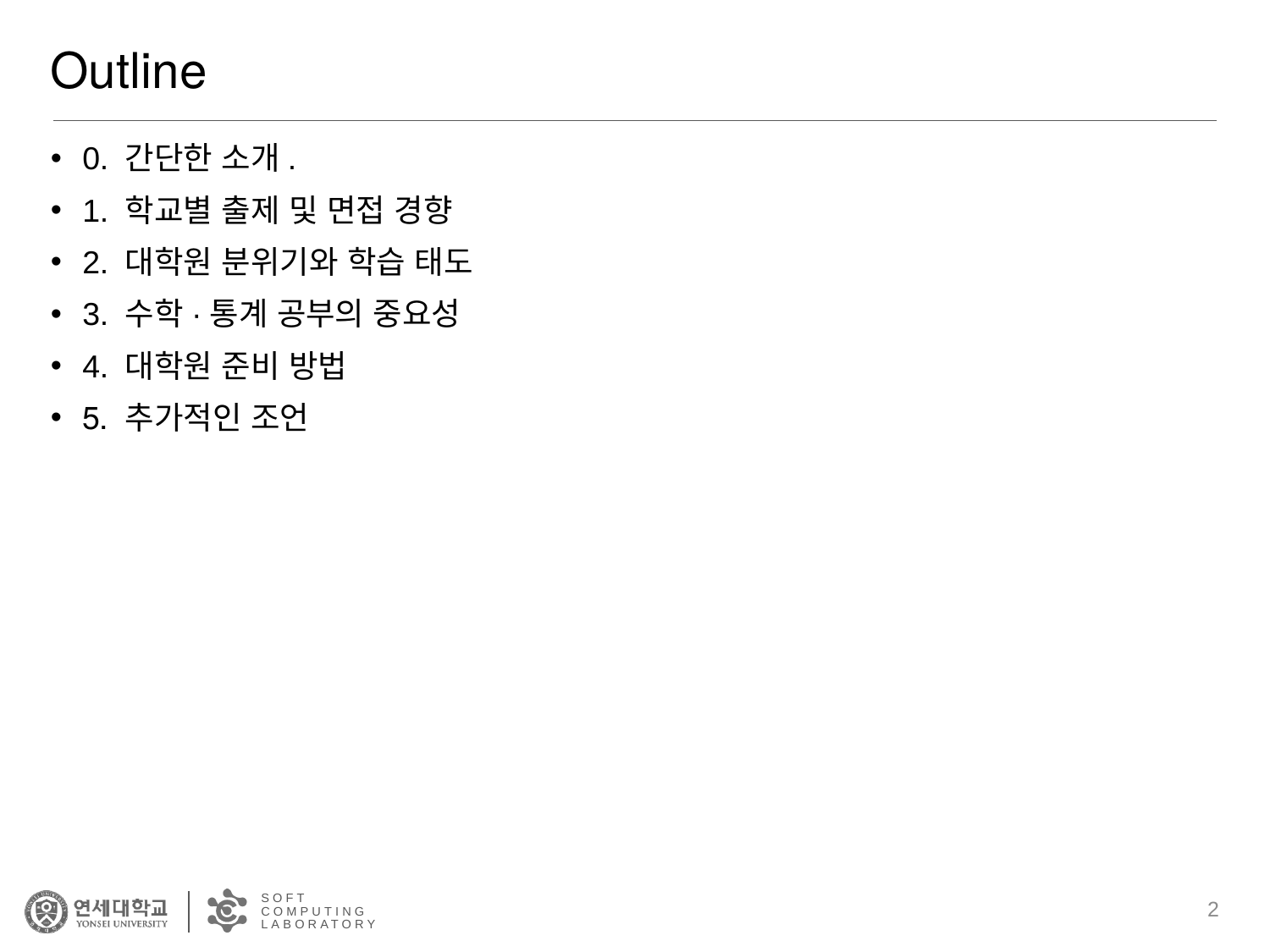

# Outline
0. 간단한 소개.
1. 학교별 출제 및 면접 경향
2. 대학원 분위기와 학습 태도
3. 수학·통계 공부의 중요성
4. 대학원 준비 방법
5. 추가적인 조언